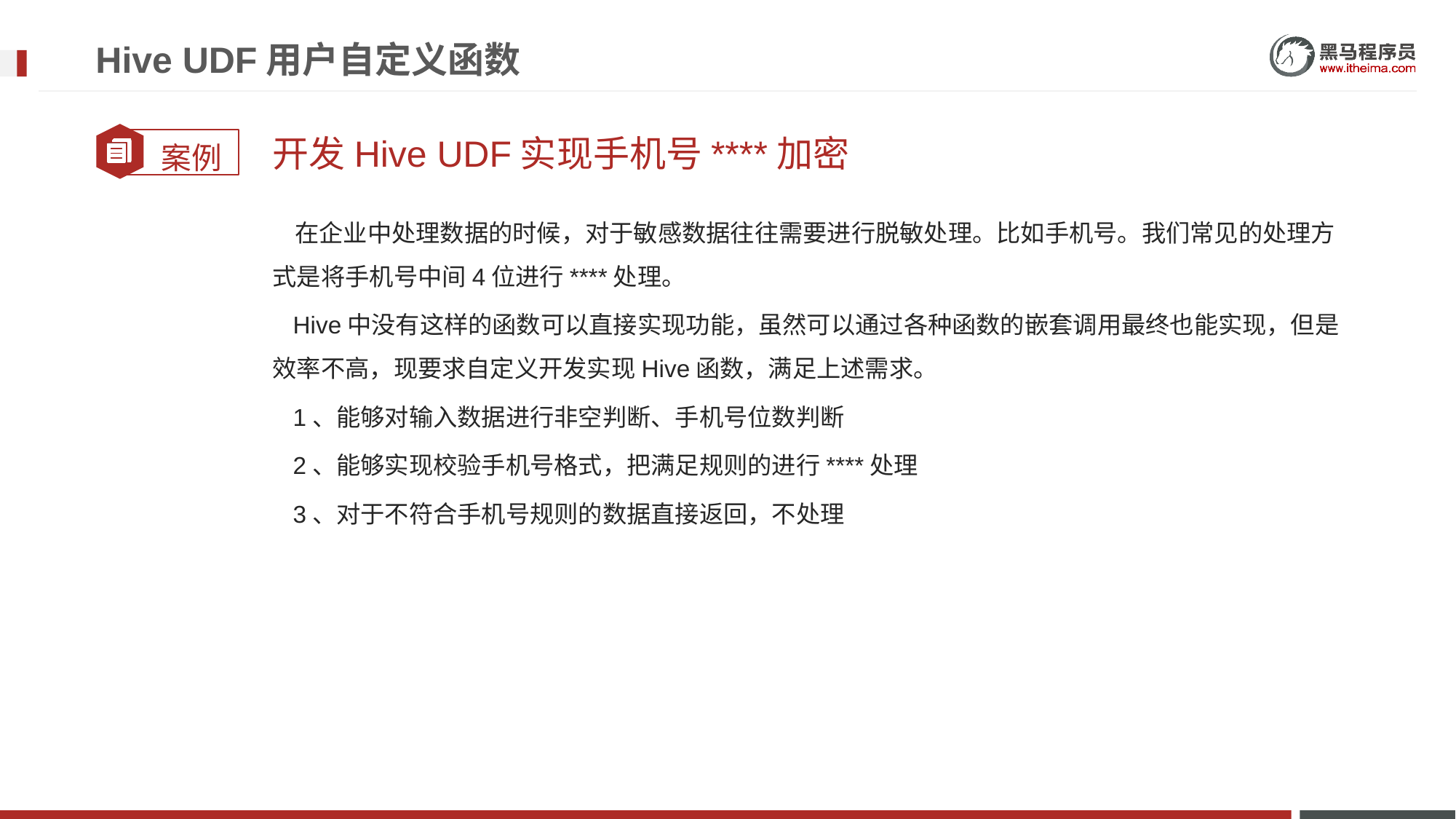

# Hive UDF用户自定义函数
开发Hive UDF实现手机号****加密
   在企业中处理数据的时候，对于敏感数据往往需要进行脱敏处理。比如手机号。我们常见的处理方式是将手机号中间4位进行****处理。
   Hive中没有这样的函数可以直接实现功能，虽然可以通过各种函数的嵌套调用最终也能实现，但是效率不高，现要求自定义开发实现Hive函数，满足上述需求。
   1、能够对输入数据进行非空判断、手机号位数判断
   2、能够实现校验手机号格式，把满足规则的进行****处理
   3、对于不符合手机号规则的数据直接返回，不处理